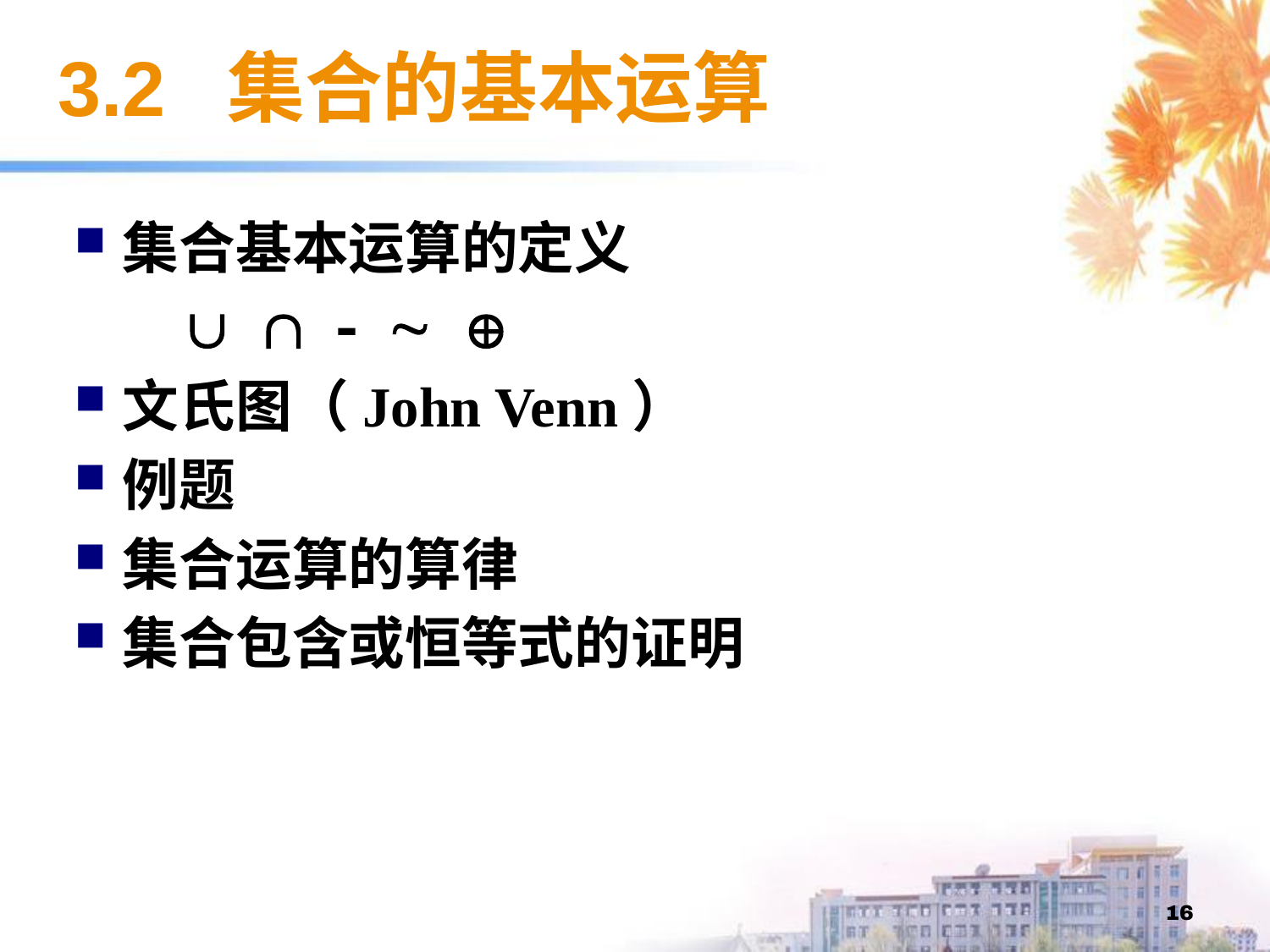

# 3.2  集合的基本运算
集合基本运算的定义
       ∪  ∩  −  ∼  ⊕
文氏图（John Venn）
例题
集合运算的算律
集合包含或恒等式的证明

16